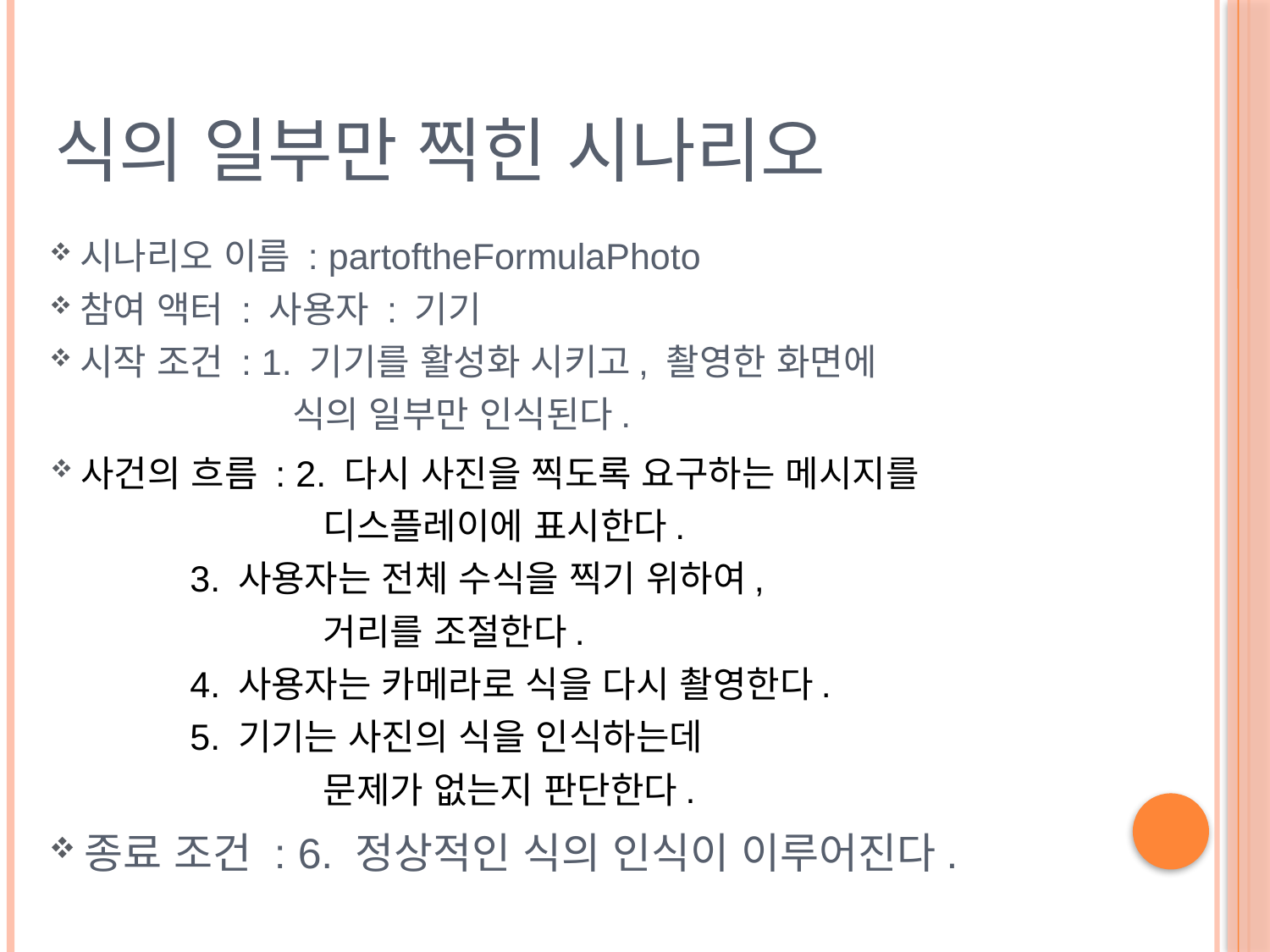

# 식의 일부만 찍힌 시나리오
시나리오 이름 : partoftheFormulaPhoto
참여 액터 : 사용자 : 기기
시작 조건 : 1. 기기를 활성화 시키고, 촬영한 화면에
식의 일부만 인식된다.
사건의 흐름 : 2. 다시 사진을 찍도록 요구하는 메시지를
디스플레이에 표시한다.
       		   3. 사용자는 전체 수식을 찍기 위하여,
거리를 조절한다.
       		   4. 사용자는 카메라로 식을 다시 촬영한다.
       		   5. 기기는 사진의 식을 인식하는데
문제가 없는지 판단한다.
종료 조건 : 6. 정상적인 식의 인식이 이루어진다.